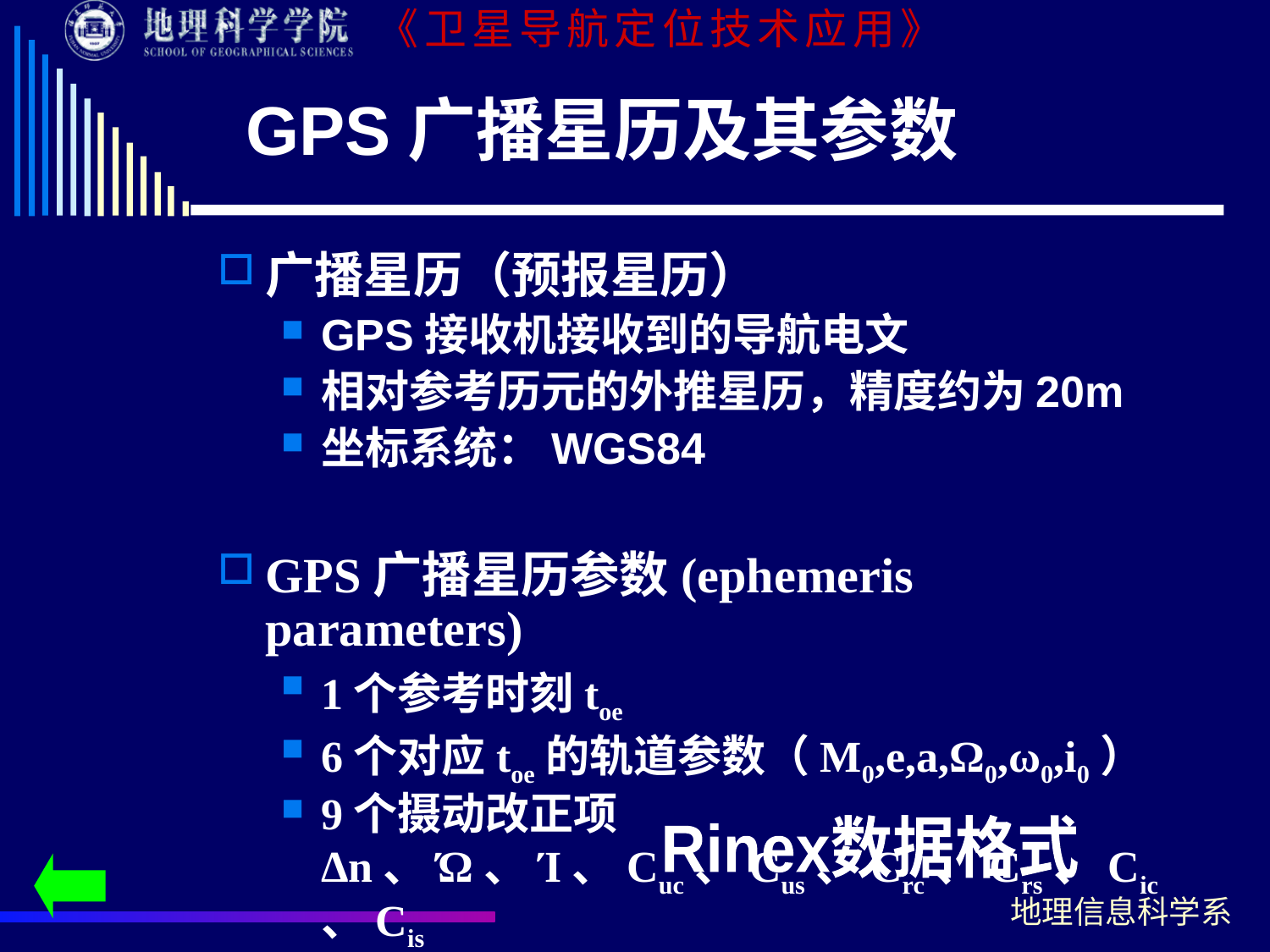

# GPS广播星历及其参数
广播星历（预报星历）
GPS接收机接收到的导航电文
相对参考历元的外推星历，精度约为20m
坐标系统：WGS84

GPS广播星历参数(ephemeris parameters)
1个参考时刻toe
6个对应toe的轨道参数（M0,e,a,Ω0,ω0,i0）
9个摄动改正项Δn、Ώ、Ί、Cuc、Cus、Crc、Crs、Cic、Cis
Rinex数据格式